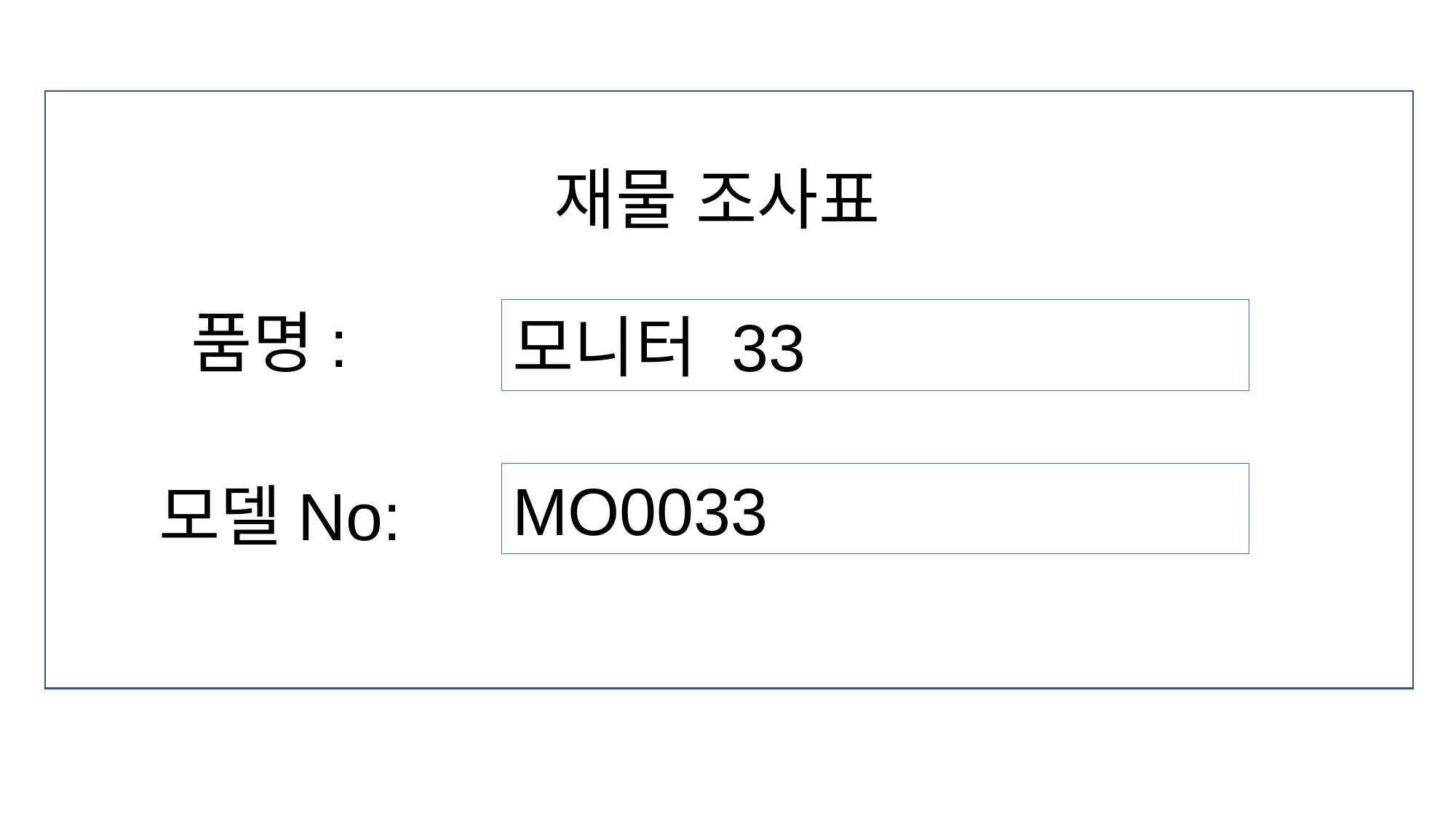

재물 조사표
품명:
모니터 33
MO0033
모델No: